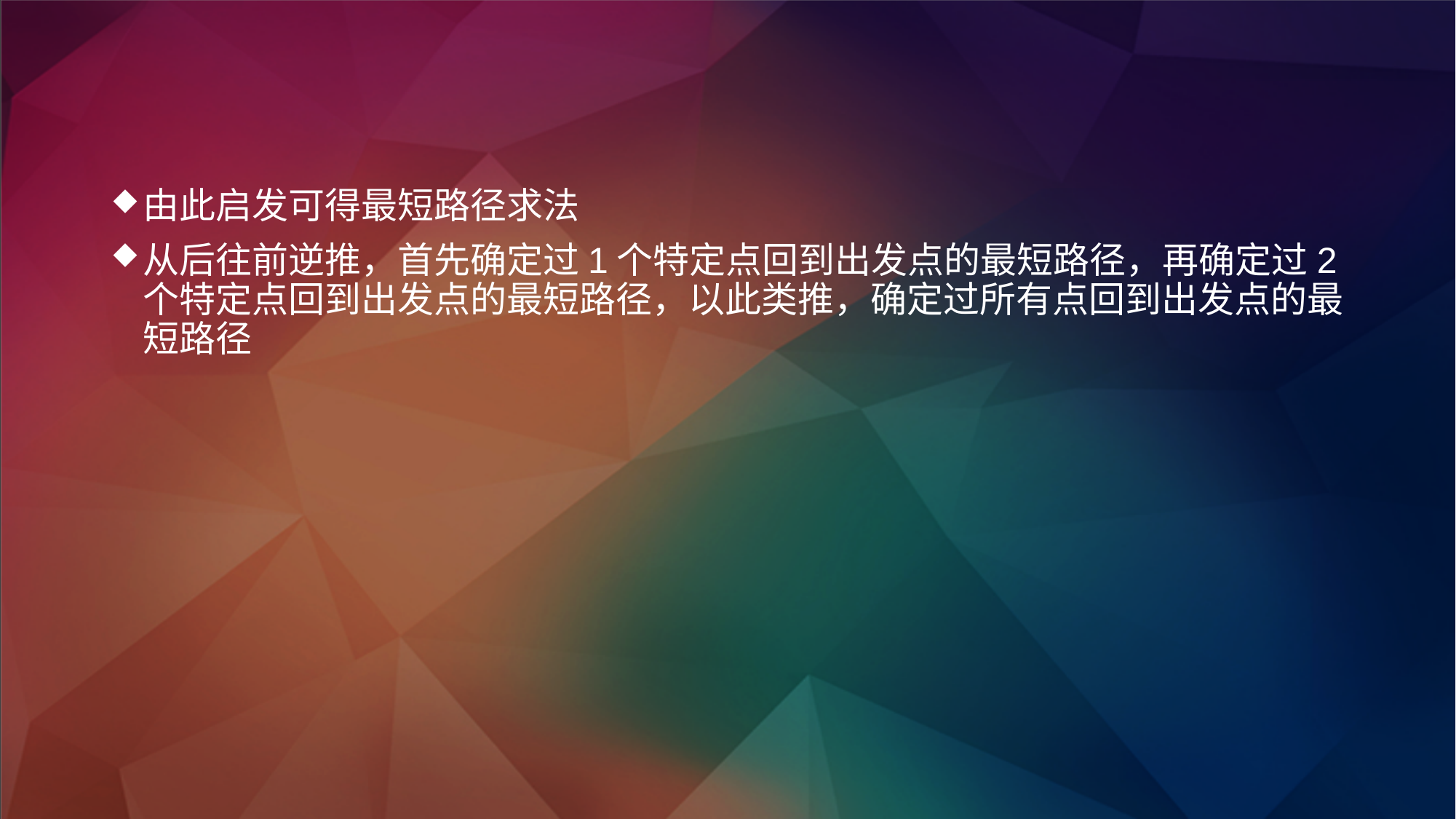

#
由此启发可得最短路径求法
从后往前逆推，首先确定过1个特定点回到出发点的最短路径，再确定过2个特定点回到出发点的最短路径，以此类推，确定过所有点回到出发点的最短路径